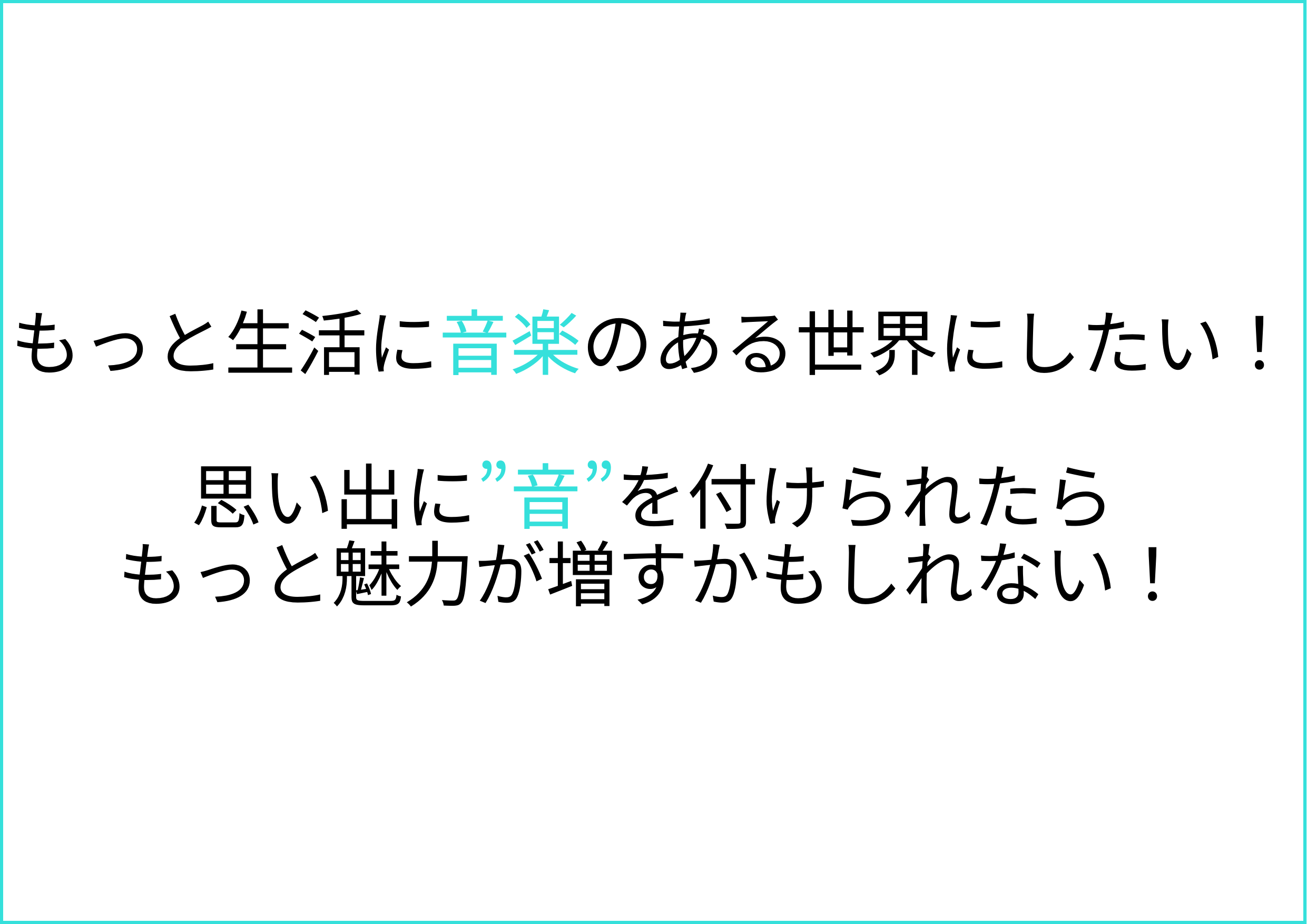

# もっと生活に音楽のある世界にしたい！ 思い出に”音”を付けられたら もっと魅力が増すかもしれない！